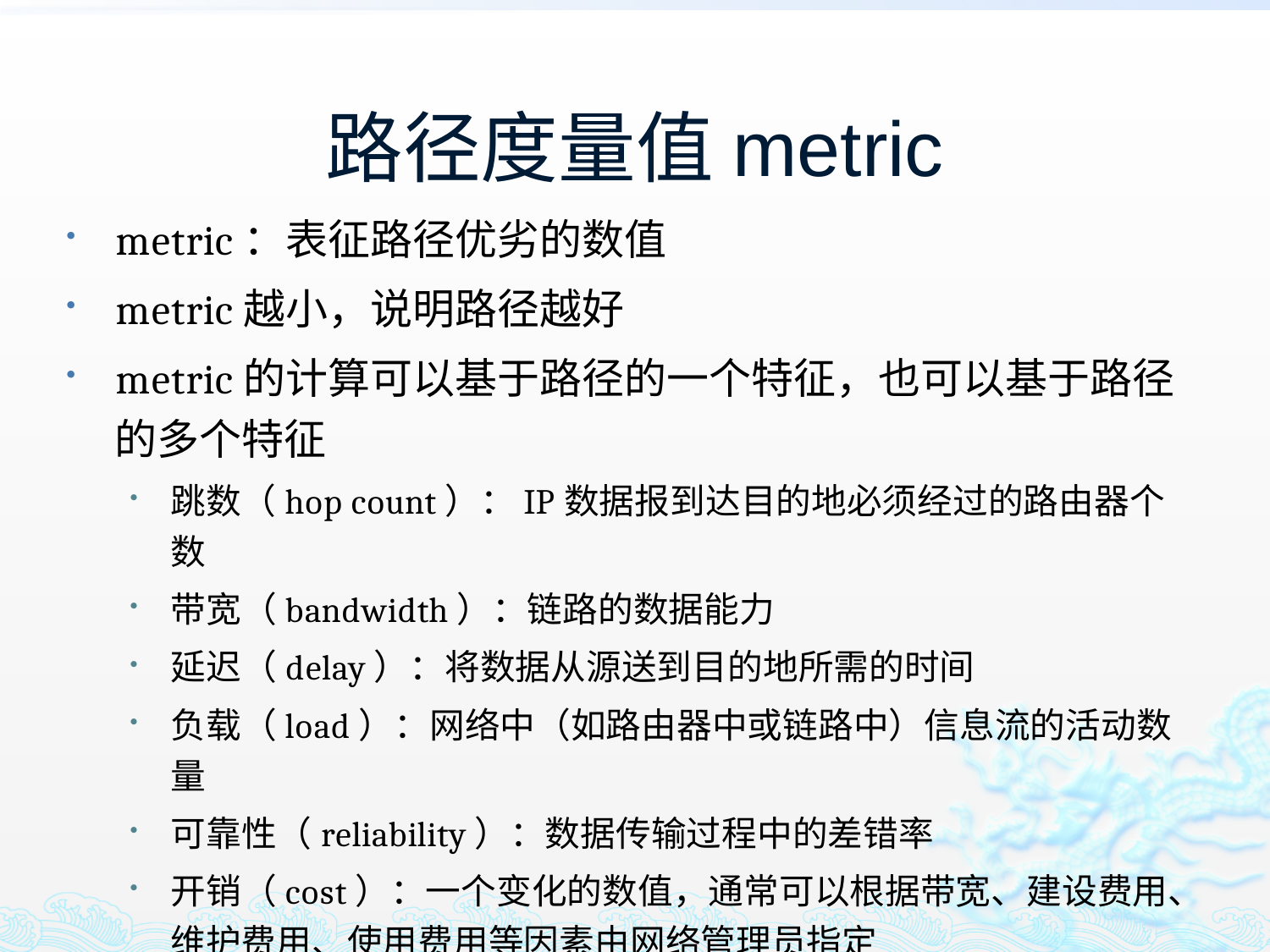

# 路径度量值metric
metric：表征路径优劣的数值
metric越小，说明路径越好
metric的计算可以基于路径的一个特征，也可以基于路径的多个特征
跳数（hop count）：IP数据报到达目的地必须经过的路由器个数
带宽（bandwidth）：链路的数据能力
延迟（delay）：将数据从源送到目的地所需的时间
负载（load）：网络中（如路由器中或链路中）信息流的活动数量
可靠性（reliability）：数据传输过程中的差错率
开销（cost）：一个变化的数值，通常可以根据带宽、建设费用、维护费用、使用费用等因素由网络管理员指定